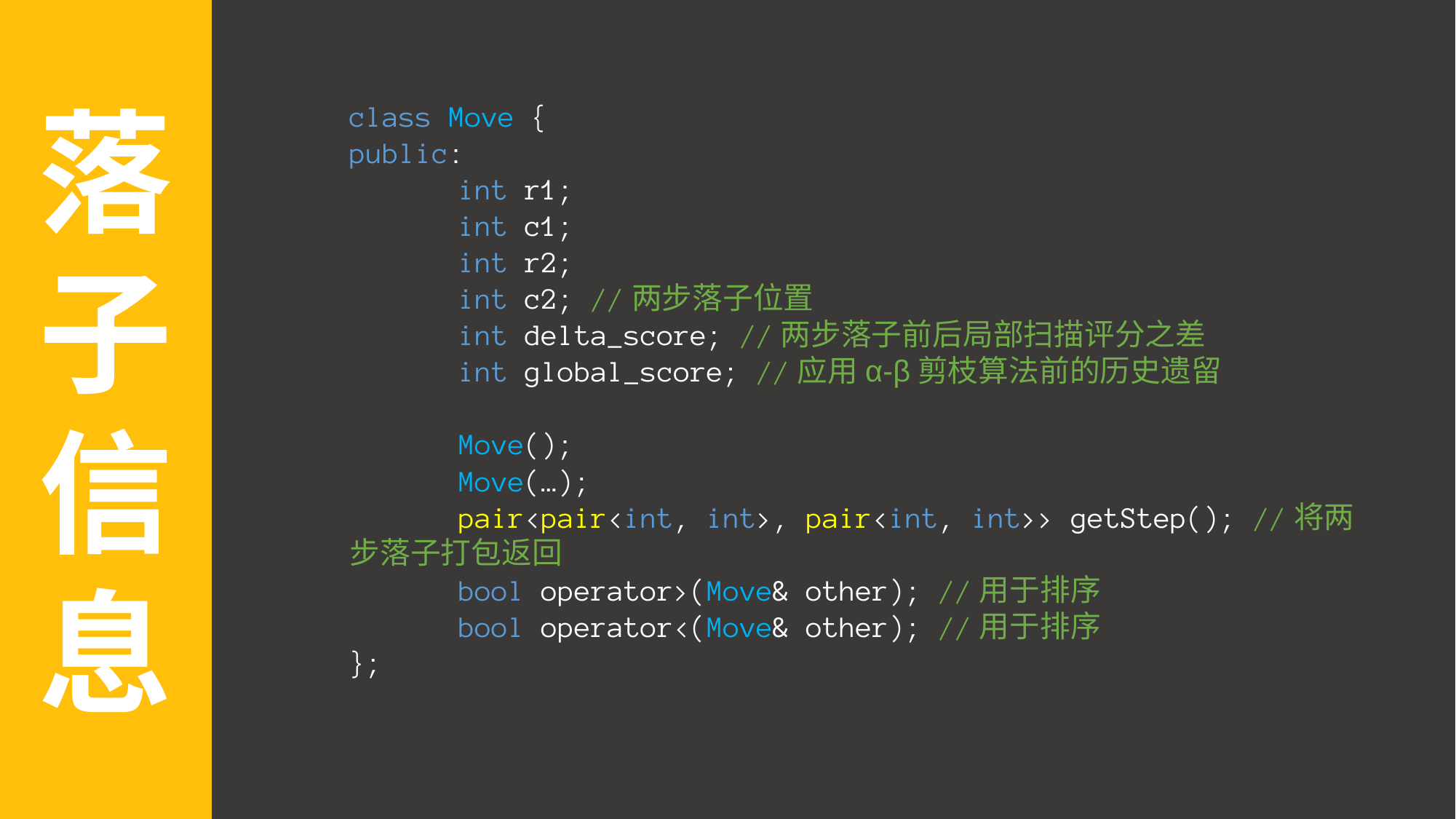

落子信息
class Move {
public:
	int r1;
	int c1;
	int r2;
	int c2; //两步落子位置
	int delta_score; //两步落子前后局部扫描评分之差
	int global_score; //应用α-β剪枝算法前的历史遗留

	Move();
	Move(…);
	pair<pair<int, int>, pair<int, int>> getStep(); //将两步落子打包返回
	bool operator>(Move& other); //用于排序
	bool operator<(Move& other); //用于排序
};